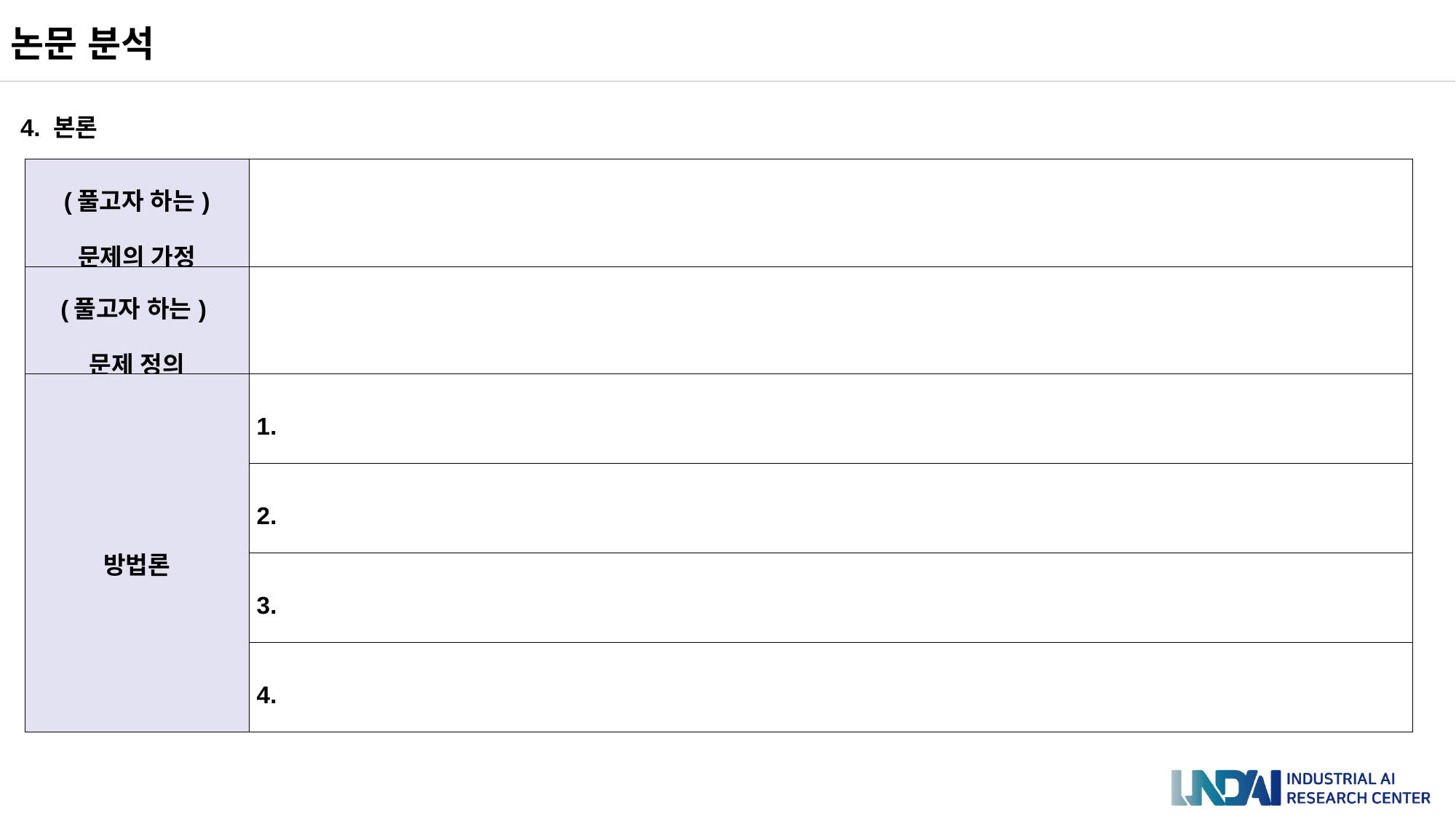

논문 분석
4. 본론

| (풀고자 하는) 문제의 가정 |  |
| --- | --- |
| (풀고자 하는) 문제 정의 |  |
| 방법론 | 1. |
|  | 2. |
|  | 3. |
|  | 4. |